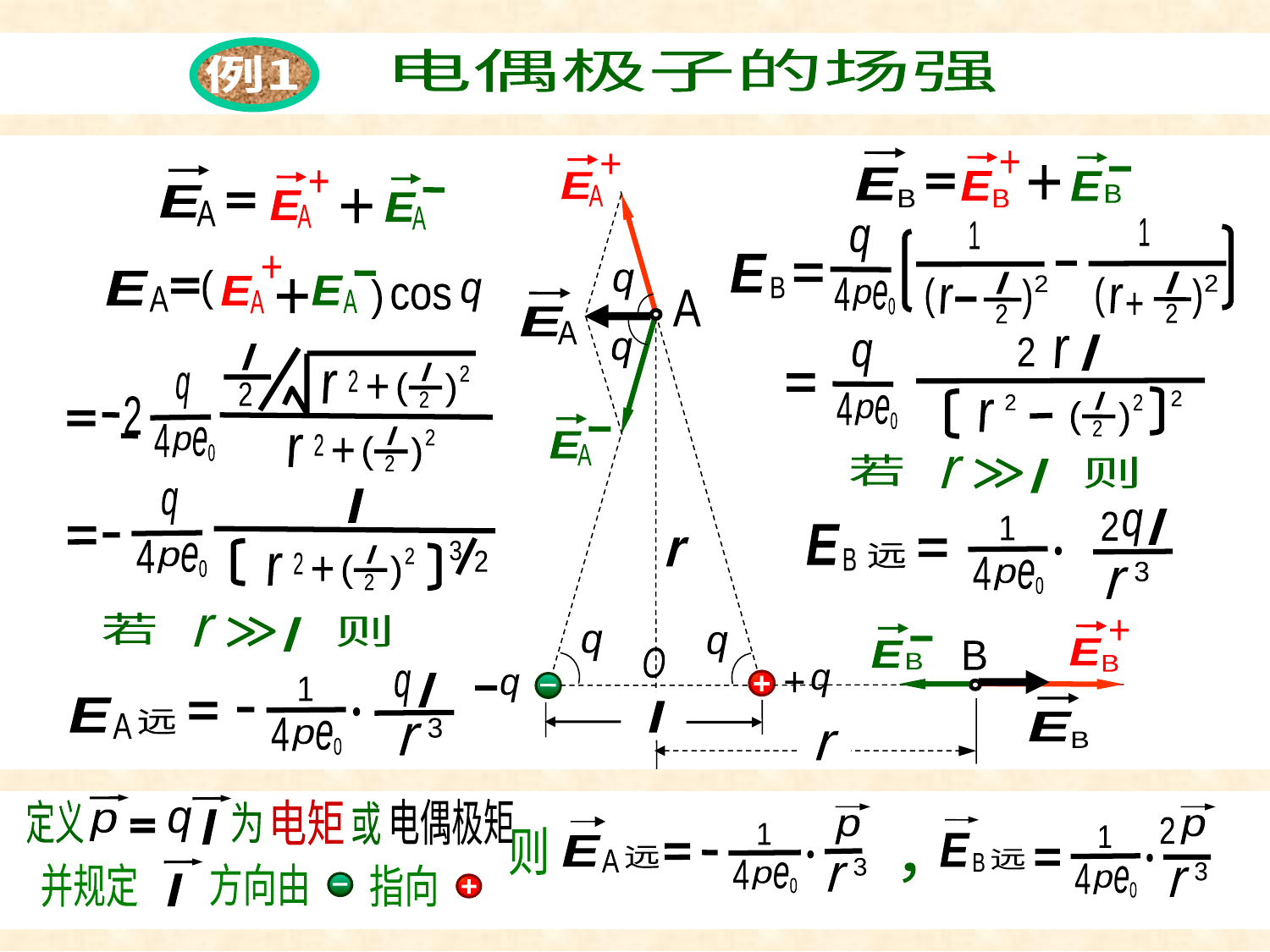

电偶极子场强

例1
电偶极子的场强

+

E
B

E
B

E

B
+

+

E
A

θ

E
A
+

E
A

E
A

+

θ

E
A

θ
1

l
2
(
)
r
+

2
1
q

4
ε
0
π

E
B

l
2
(
)
r

2
l
r
2
q

2

l
2
(
)

2
4
2
ε
0
π
r

偶极电荷连线
的延长线上
某点 B 处
的场强

+
E
A
(
E
A

E
A
θ
+
)
cos
l

2

l
2
(
)

2
2
r
+
q

4
ε
0
π
2

l
2
(
)

2
2
r

+
q

4
ε
0
π
l

3
2

l
2
(
)

2
2
r
+

偶极电荷连线
的中垂线上
某点 A 处
的场强
A

r

O

E
A

θ

若
r
则
l

l
q
2
1

4
ε
0
π
E
B
远

3
r
若
r
则
l

q
l
1

4
ε
0
π

E
A
远

3
r
+

E
B

E

B
B

E
B

r

q
+

q

+

l

电偶极矩
电矩
定义
或
为

p

p
q
p
l

2

1

4
ε
0
π

1

4
ε
0
π
则
E
B
E
A

远
远

3
r

3
r
，
并规定
方向由
指向

l

+